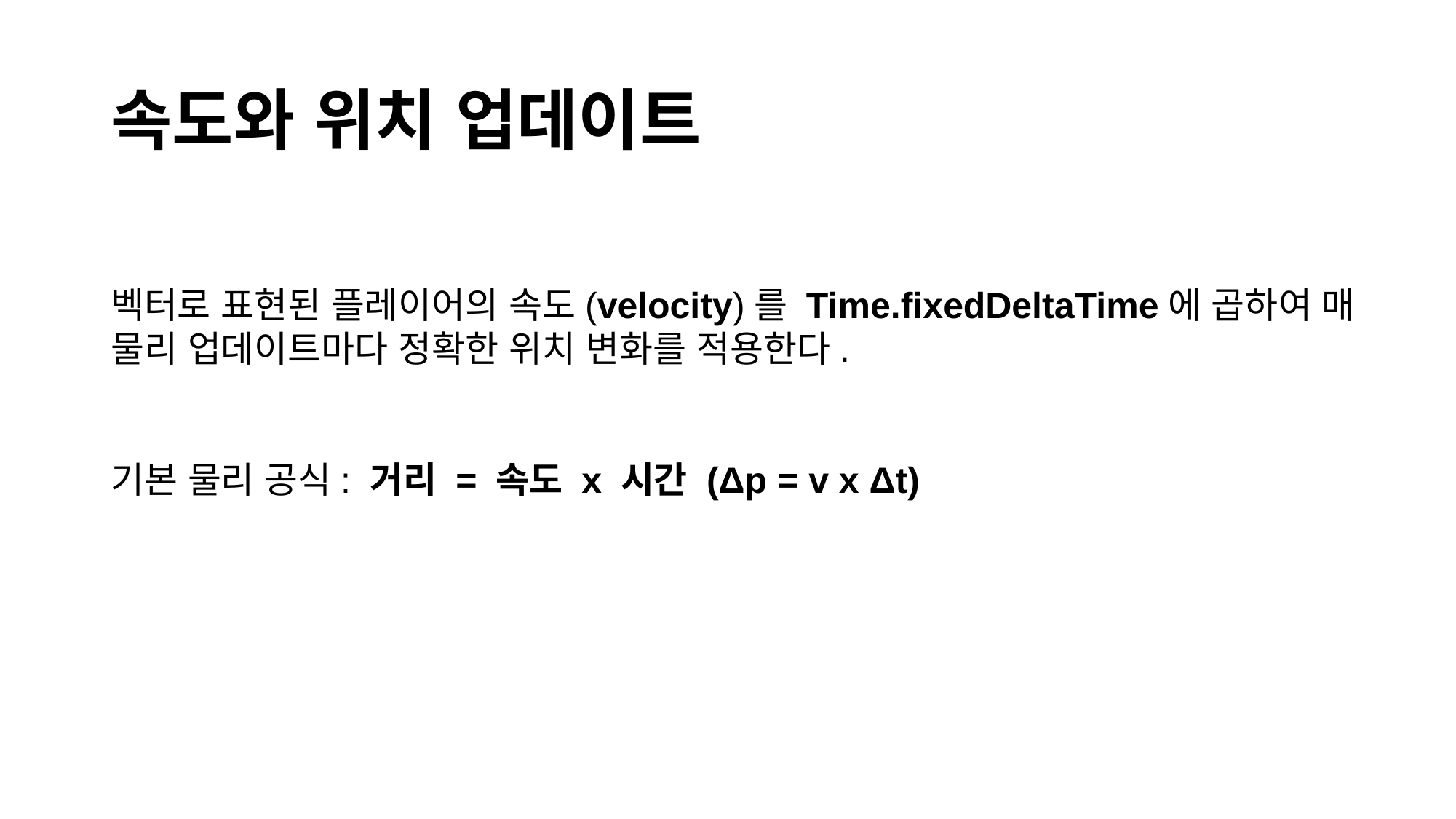

# 속도와 위치 업데이트
벡터로 표현된 플레이어의 속도(velocity)를 Time.fixedDeltaTime에 곱하여 매 물리 업데이트마다 정확한 위치 변화를 적용한다.

기본 물리 공식: 거리 = 속도 x 시간 (Δp = v x Δt)